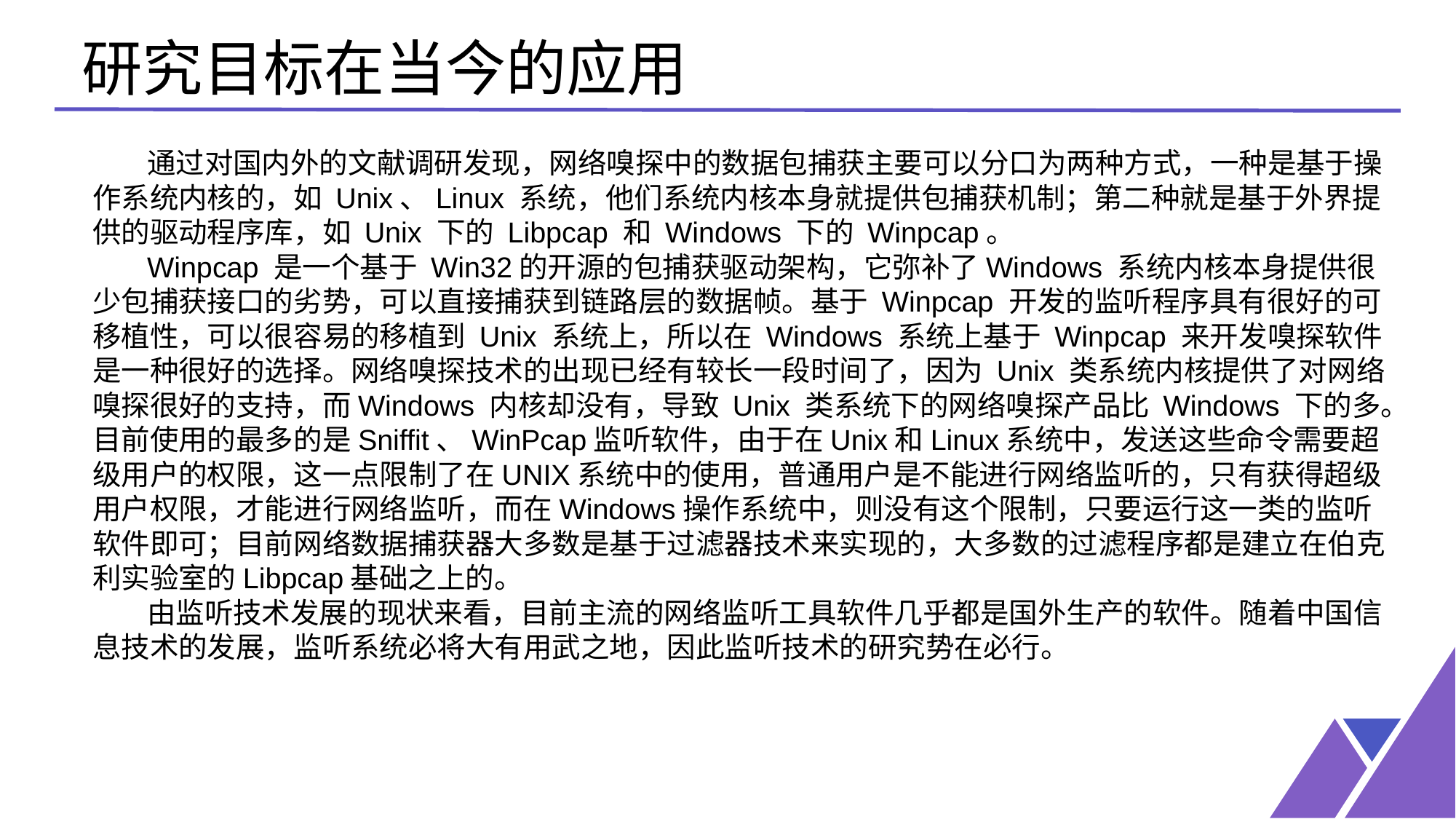

研究目标在当今的应用
通过对国内外的文献调研发现，网络嗅探中的数据包捕获主要可以分口为两种方式，一种是基于操作系统内核的，如 Unix、Linux 系统，他们系统内核本身就提供包捕获机制；第二种就是基于外界提供的驱动程序库，如 Unix 下的 Libpcap 和 Windows 下的 Winpcap。
Winpcap 是一个基于 Win32的开源的包捕获驱动架构，它弥补了Windows 系统内核本身提供很少包捕获接口的劣势，可以直接捕获到链路层的数据帧。基于 Winpcap 开发的监听程序具有很好的可移植性，可以很容易的移植到 Unix 系统上，所以在 Windows 系统上基于 Winpcap 来开发嗅探软件是一种很好的选择。网络嗅探技术的出现已经有较长一段时间了，因为 Unix 类系统内核提供了对网络嗅探很好的支持，而Windows 内核却没有，导致 Unix 类系统下的网络嗅探产品比 Windows 下的多。目前使用的最多的是Sniffit、WinPcap监听软件，由于在Unix和Linux系统中，发送这些命令需要超级用户的权限，这一点限制了在UNIX系统中的使用，普通用户是不能进行网络监听的，只有获得超级用户权限，才能进行网络监听，而在Windows操作系统中，则没有这个限制，只要运行这一类的监听软件即可；目前网络数据捕获器大多数是基于过滤器技术来实现的，大多数的过滤程序都是建立在伯克利实验室的Libpcap基础之上的。
由监听技术发展的现状来看，目前主流的网络监听工具软件几乎都是国外生产的软件。随着中国信息技术的发展，监听系统必将大有用武之地，因此监听技术的研究势在必行。